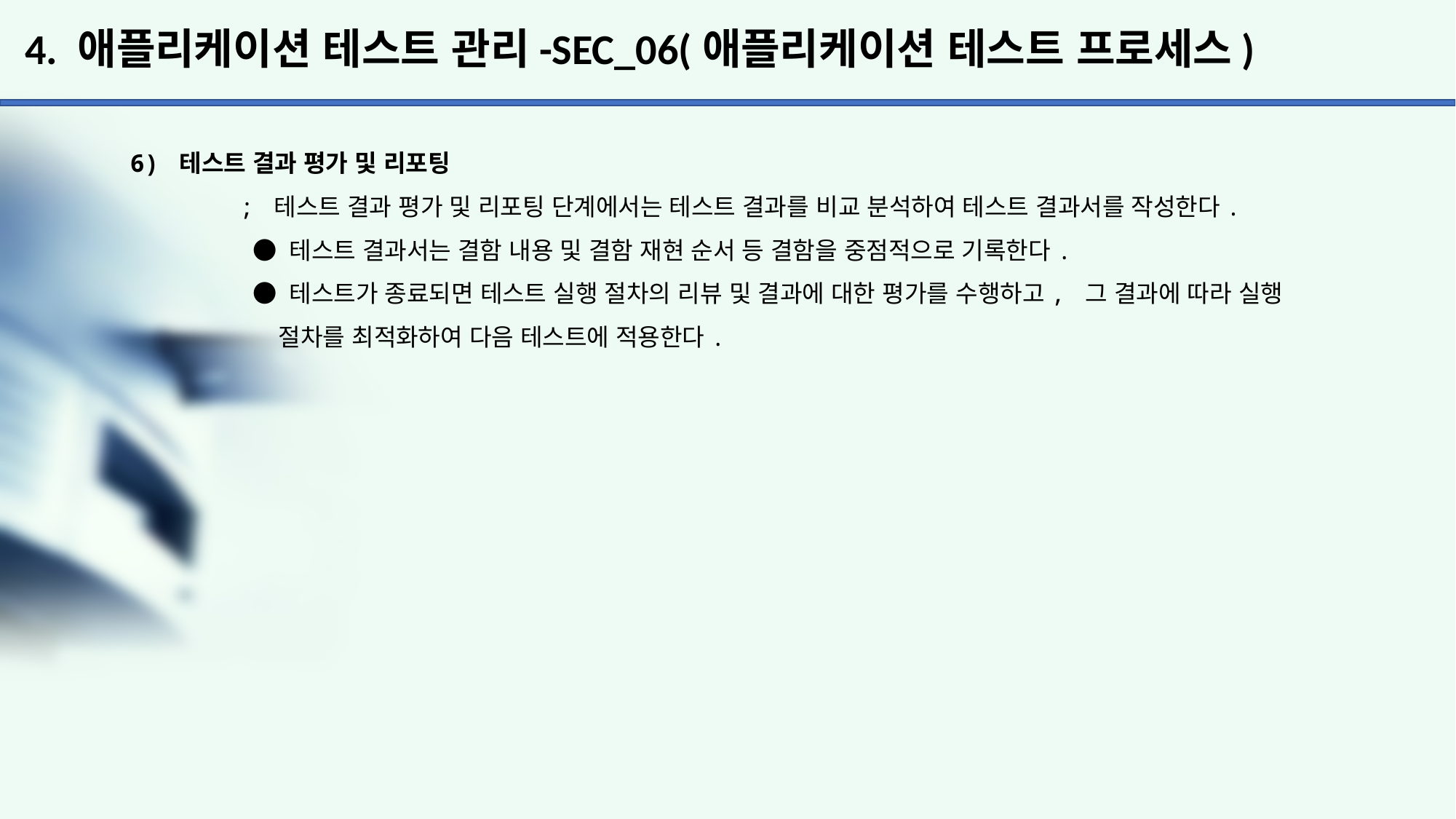

# 4. 애플리케이션 테스트 관리-SEC_06(애플리케이션 테스트 프로세스)
6) 테스트 결과 평가 및 리포팅
	; 테스트 결과 평가 및 리포팅 단계에서는 테스트 결과를 비교 분석하여 테스트 결과서를 작성한다.
 	  ● 테스트 결과서는 결함 내용 및 결함 재현 순서 등 결함을 중점적으로 기록한다.
 	  ● 테스트가 종료되면 테스트 실행 절차의 리뷰 및 결과에 대한 평가를 수행하고, 그 결과에 따라 실행
	     절차를 최적화하여 다음 테스트에 적용한다.